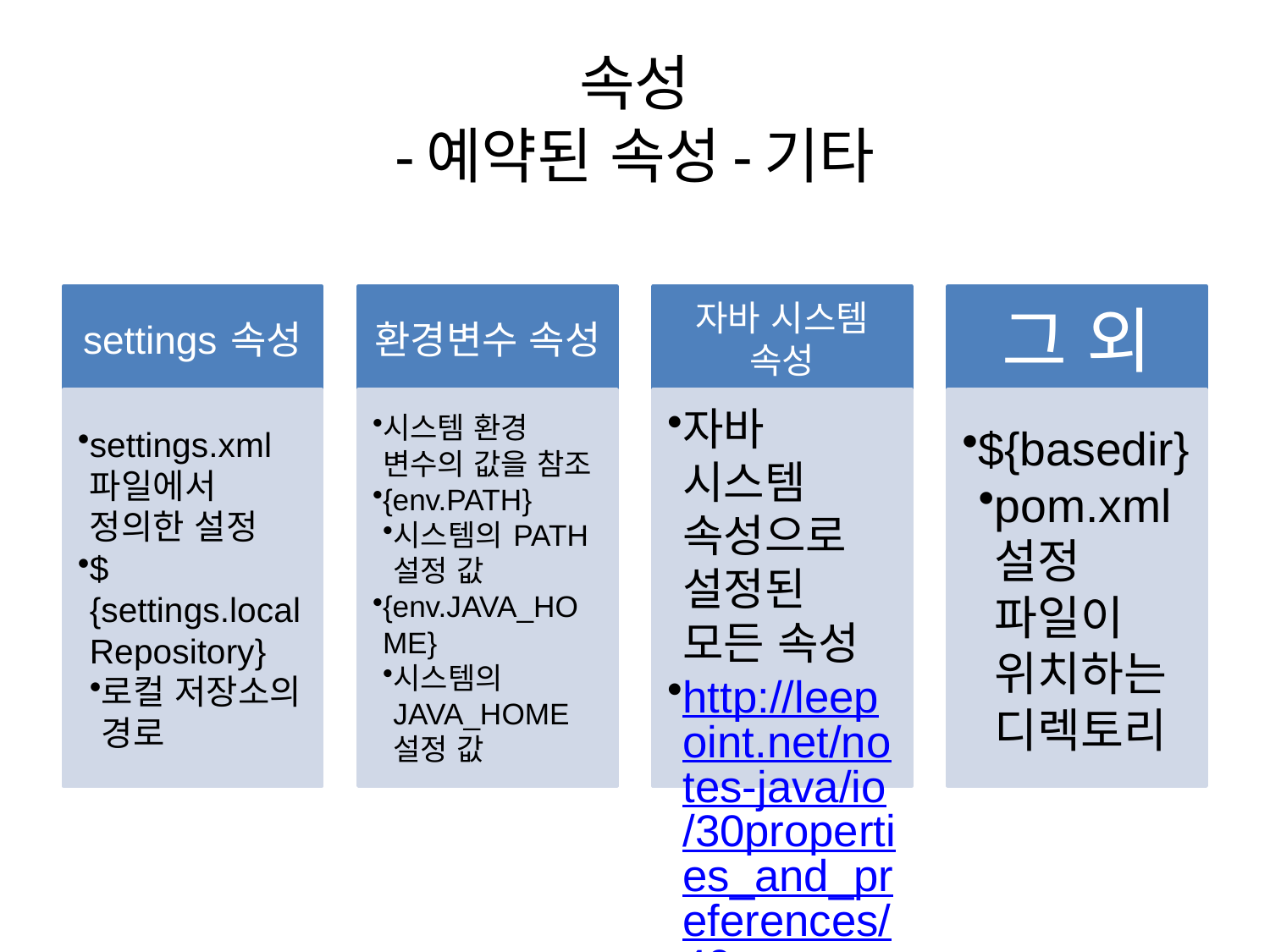

# 속성 -예약된 속성-기타
settings 속성
settings.xml 파일에서 정의한 설정
${settings.localRepository}
환경변수 속성
시스템 환경 변수의 값을 참조
{env.PATH}
자바 시스템 속성
자바 시스템 속성으로 설정된 모든 속성
로컬 저장소의 경로
{env.JAVA_HOME}
시스템의 PATH 설정 값
시스템의 JAVA_HOME 설정 값
그 외
${basedir}
pom.xml 설정 파일이 위치하는 디렉토리